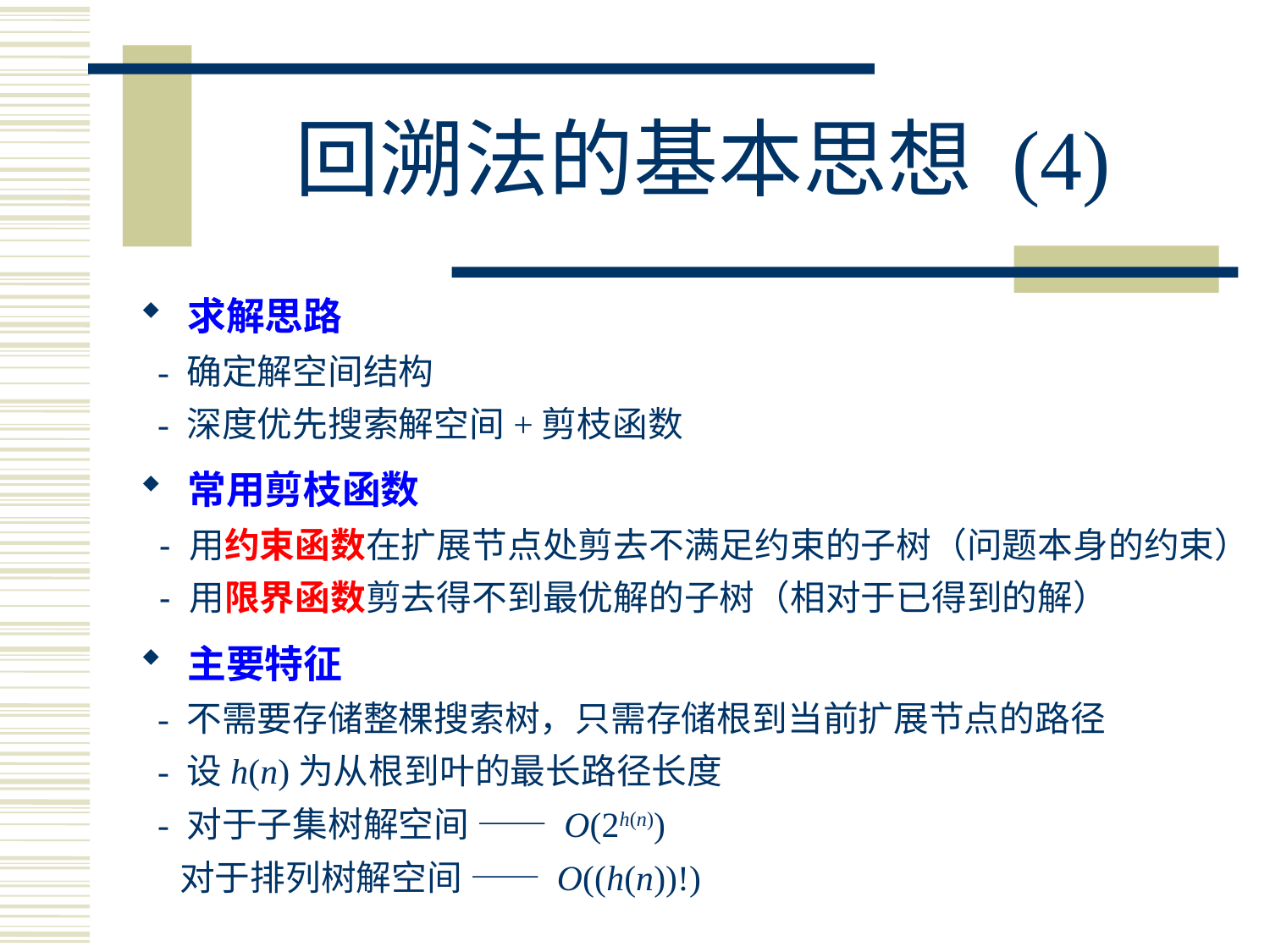

# 回溯法的基本思想 (4)
求解思路
  - 确定解空间结构
  - 深度优先搜索解空间+剪枝函数
常用剪枝函数
  - 用约束函数在扩展节点处剪去不满足约束的子树（问题本身的约束）
  - 用限界函数剪去得不到最优解的子树（相对于已得到的解）
主要特征
  - 不需要存储整棵搜索树，只需存储根到当前扩展节点的路径
  - 设h(n)为从根到叶的最长路径长度
  - 对于子集树解空间 —— O(2h(n))
    对于排列树解空间 —— O((h(n))!)